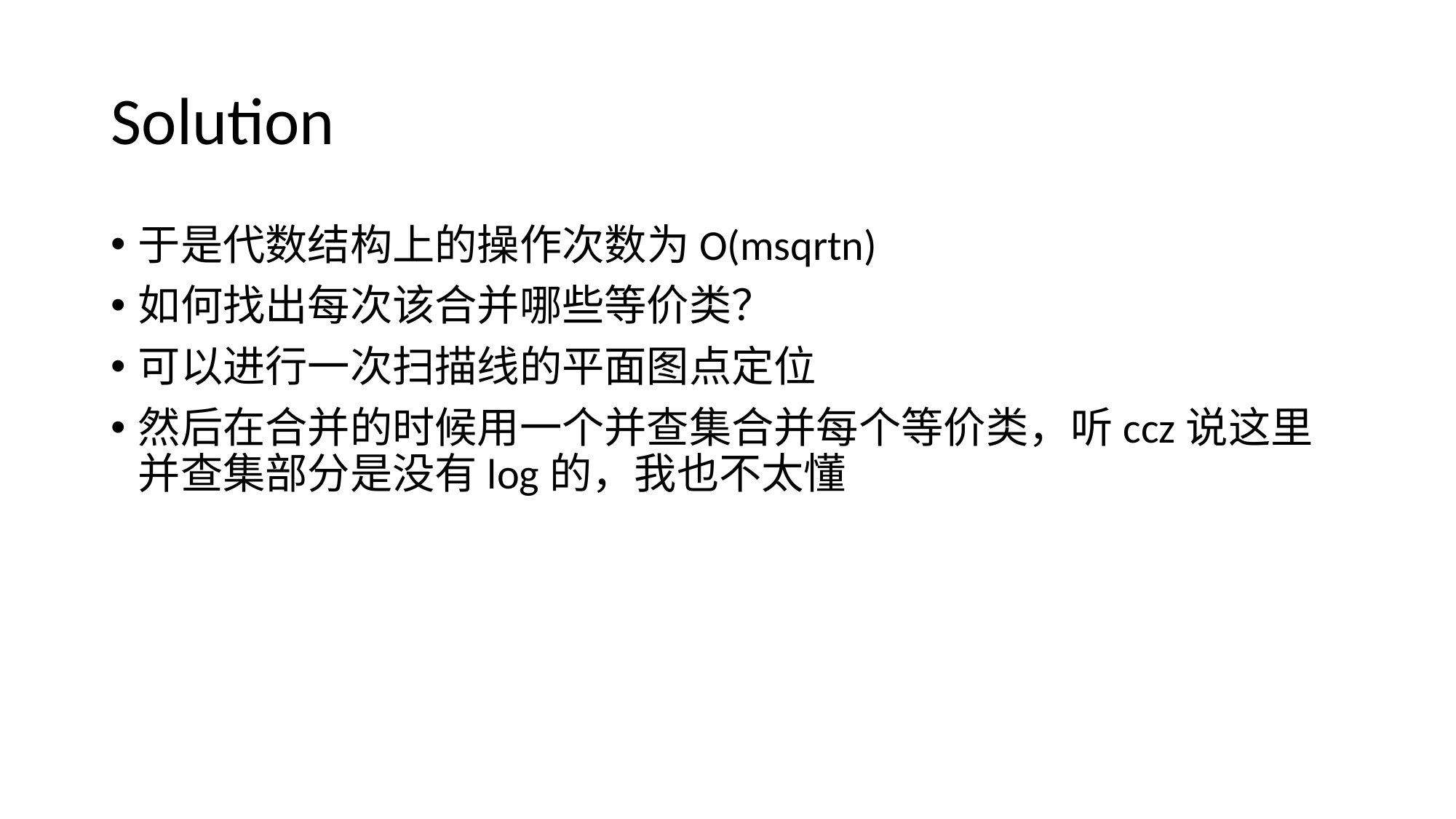

# Solution
于是代数结构上的操作次数为O(msqrtn)
如何找出每次该合并哪些等价类？
可以进行一次扫描线的平面图点定位
然后在合并的时候用一个并查集合并每个等价类，听ccz说这里并查集部分是没有log的，我也不太懂